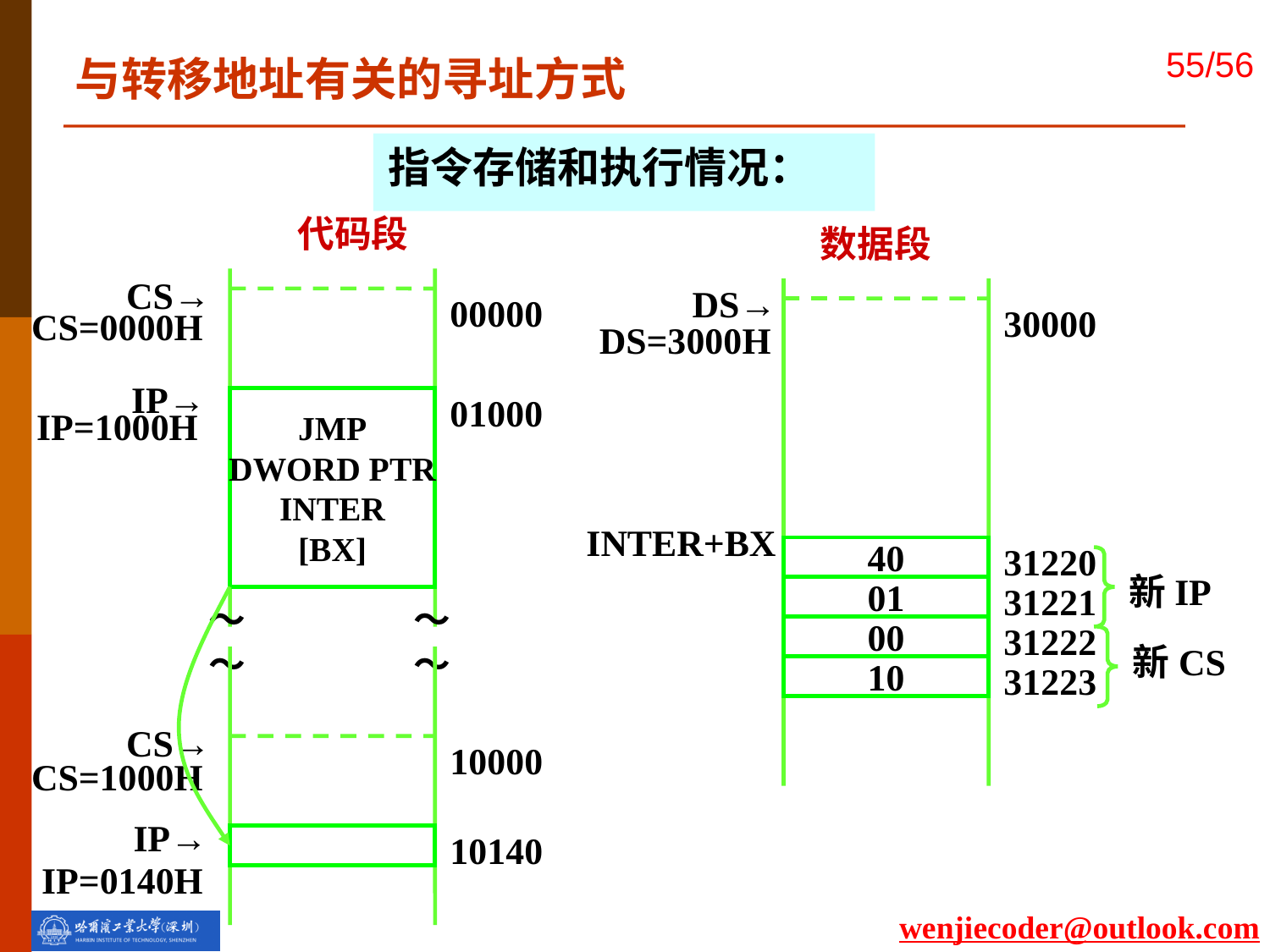

与转移地址有关的寻址方式
指令存储和执行情况：
代码段
数据段

           CS→
           DS→

00000

30000
CS=0000H
DS=3000H
           IP→
JMP
DWORD PTR
INTER
[BX]
01000
IP=1000H
INTER+BX
40
31220

新IP
01
31221

～
～
～
～
00
31222

新CS

10
31223
           CS→

10000
CS=1000H
                 IP→

10140
IP=0140H